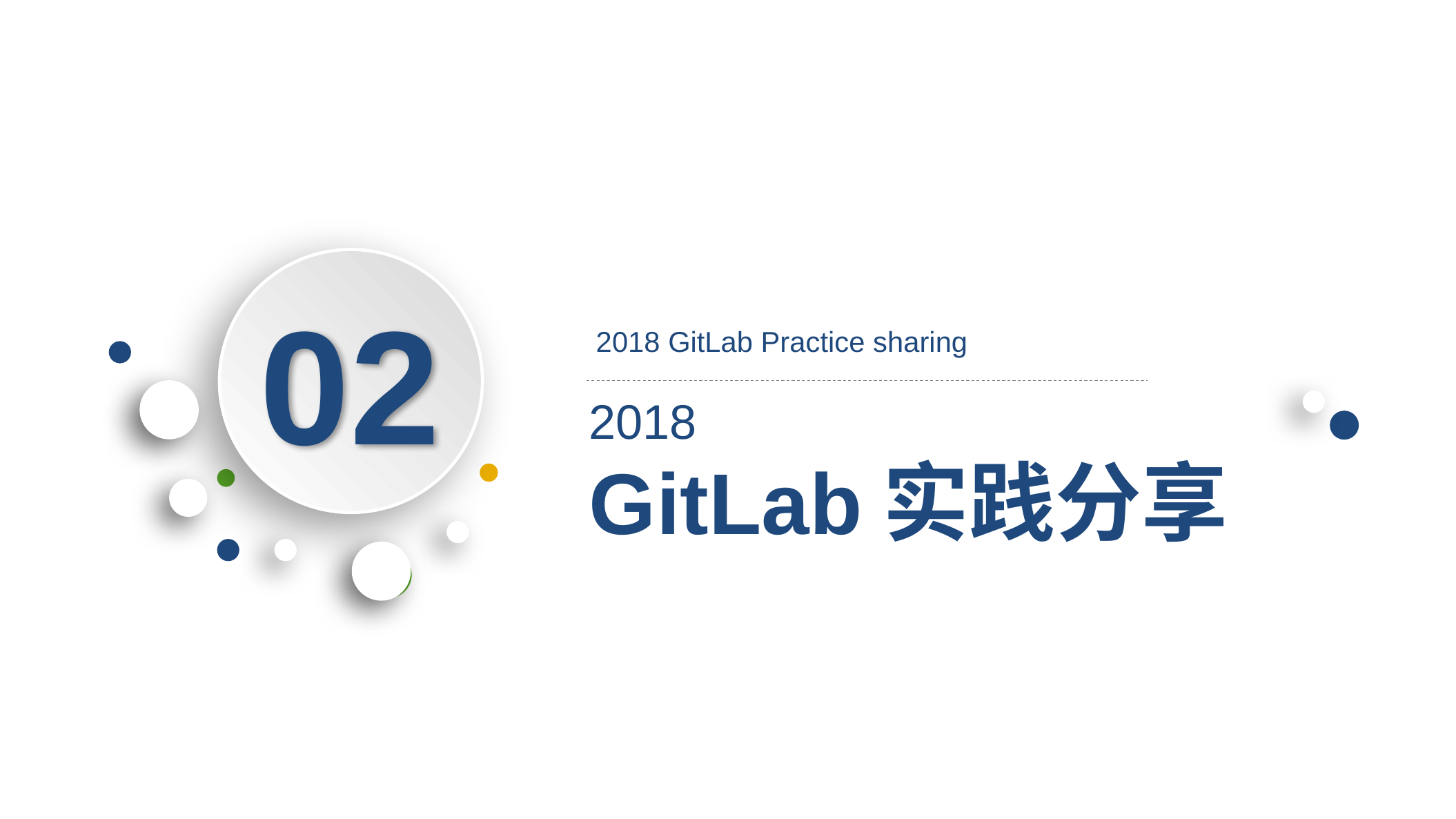

02
2018 GitLab Practice sharing

2018
GitLab实践分享